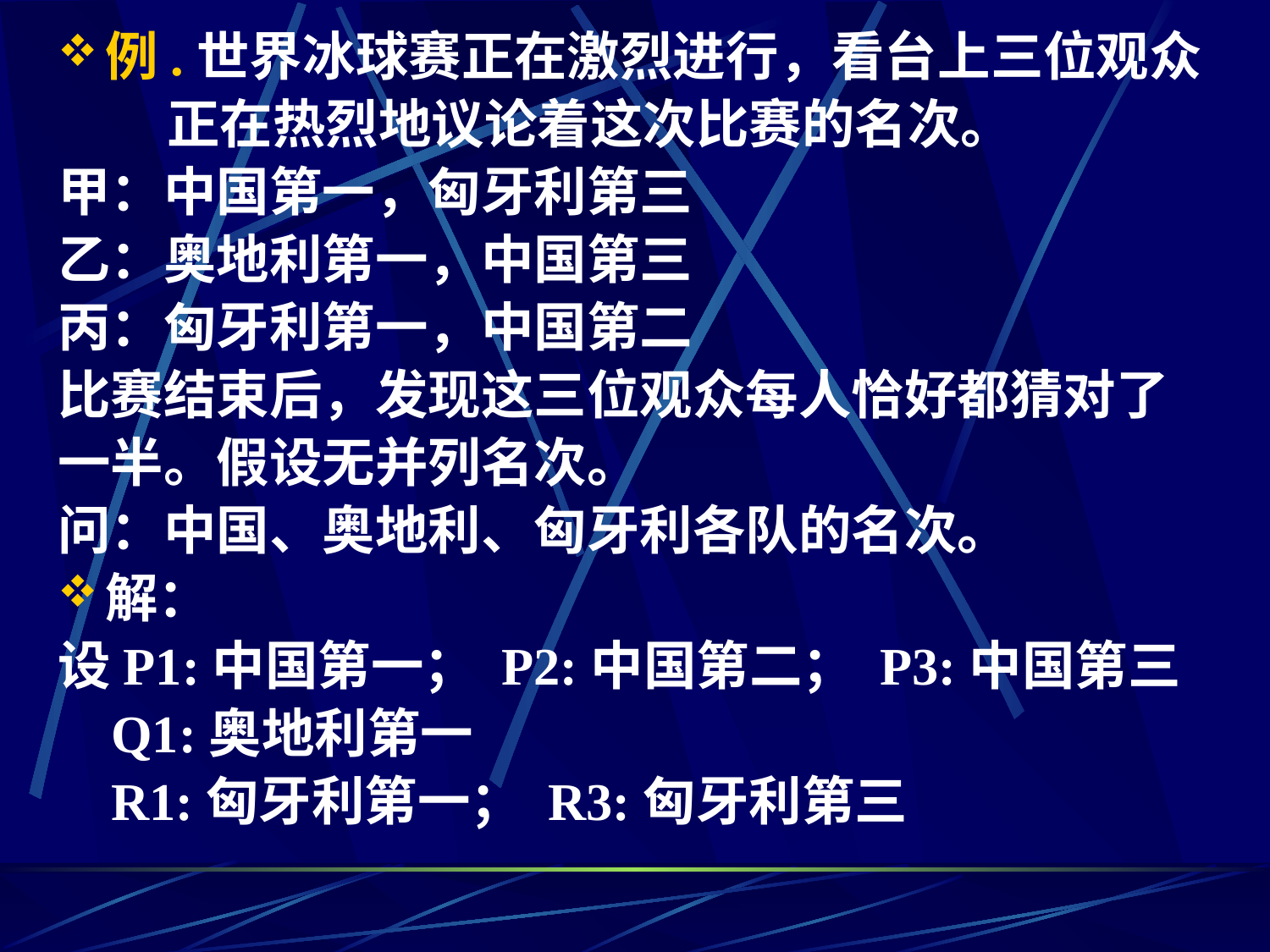

例.世界冰球赛正在激烈进行，看台上三位观众
        正在热烈地议论着这次比赛的名次。
甲：中国第一，匈牙利第三
乙：奥地利第一，中国第三
丙：匈牙利第一，中国第二
比赛结束后，发现这三位观众每人恰好都猜对了
一半。假设无并列名次。
问：中国、奥地利、匈牙利各队的名次。
解：
设P1:中国第一； P2:中国第二； P3:中国第三
    Q1:奥地利第一
    R1:匈牙利第一； R3:匈牙利第三
39